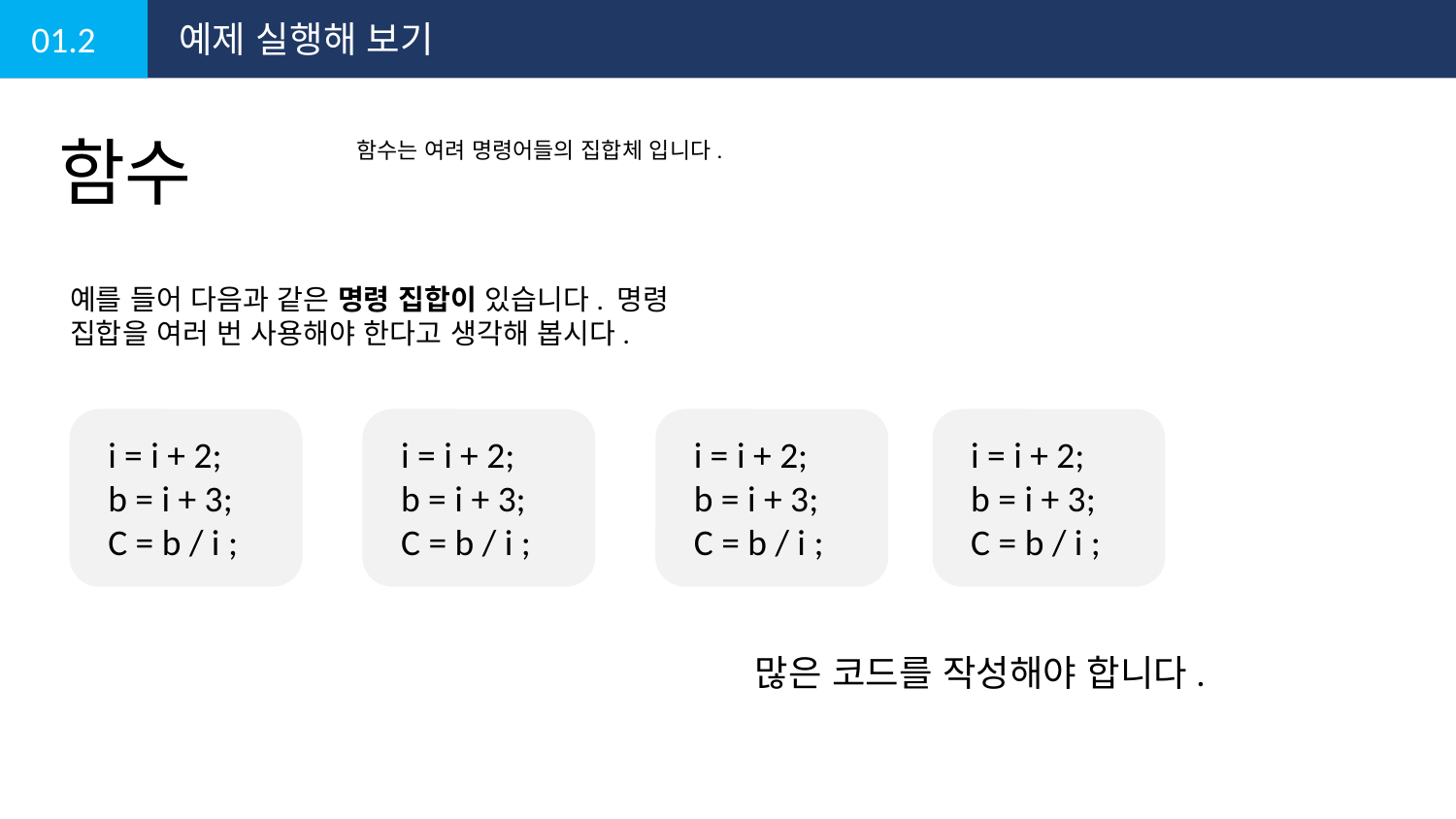

01.2
예제 실행해 보기
함수
함수는 여려 명령어들의 집합체 입니다.
예를 들어 다음과 같은 명령 집합이 있습니다. 명령 집합을 여러 번 사용해야 한다고 생각해 봅시다.

i = i + 2;
b = i + 3;
C = b / i ;
i = i + 2;
b = i + 3;
C = b / i ;
i = i + 2;
b = i + 3;
C = b / i ;
i = i + 2;
b = i + 3;
C = b / i ;
많은 코드를 작성해야 합니다.